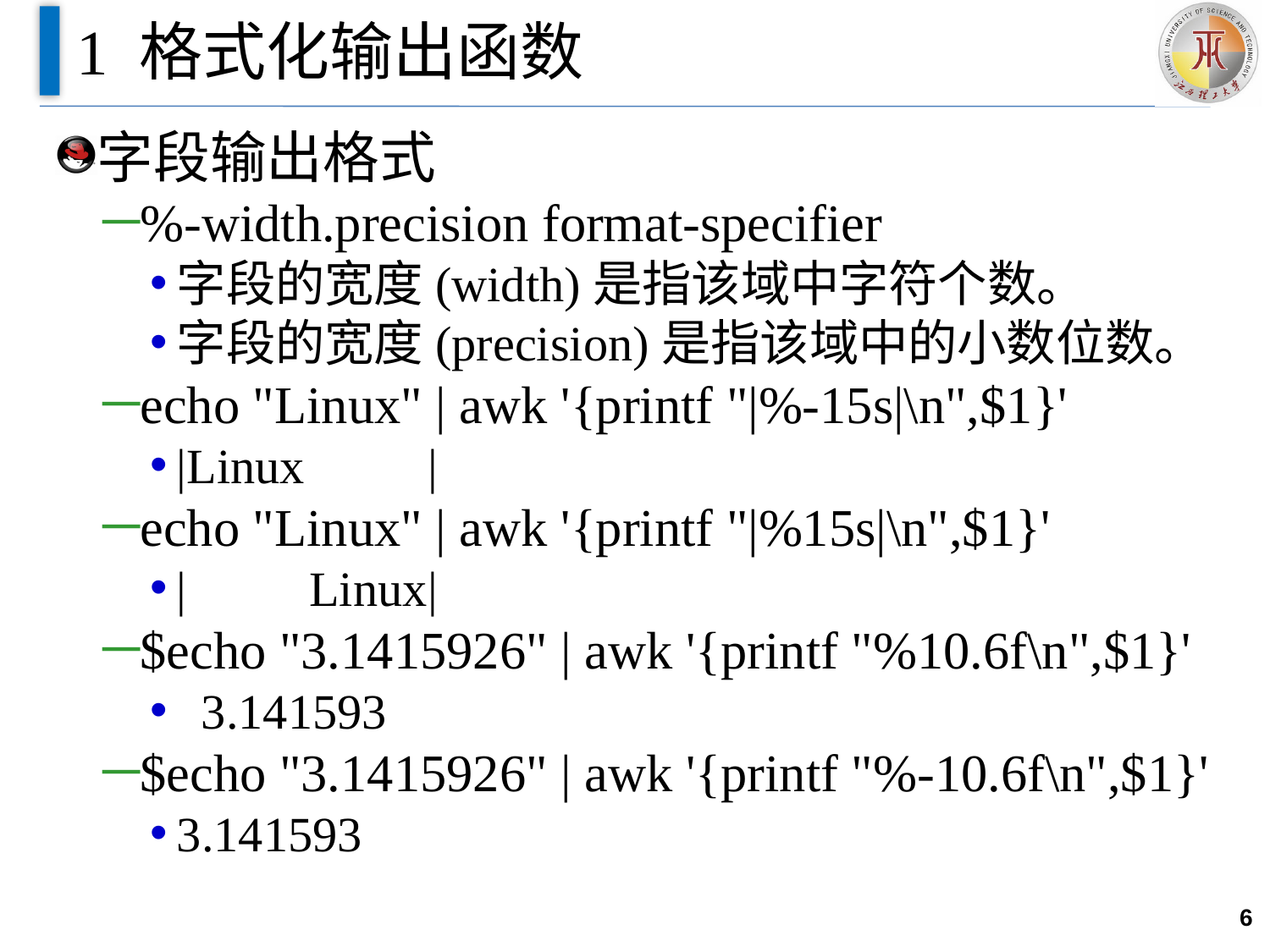

# 1 格式化输出函数
字段输出格式
%-width.precision format-specifier
字段的宽度(width)是指该域中字符个数。
字段的宽度(precision)是指该域中的小数位数。
echo "Linux" | awk '{printf "|%-15s|\n",$1}'
|Linux          |
echo "Linux" | awk '{printf "|%15s|\n",$1}'
|          Linux|
$echo "3.1415926" | awk '{printf "%10.6f\n",$1}'
  3.141593
$echo "3.1415926" | awk '{printf "%-10.6f\n",$1}'
3.141593

6